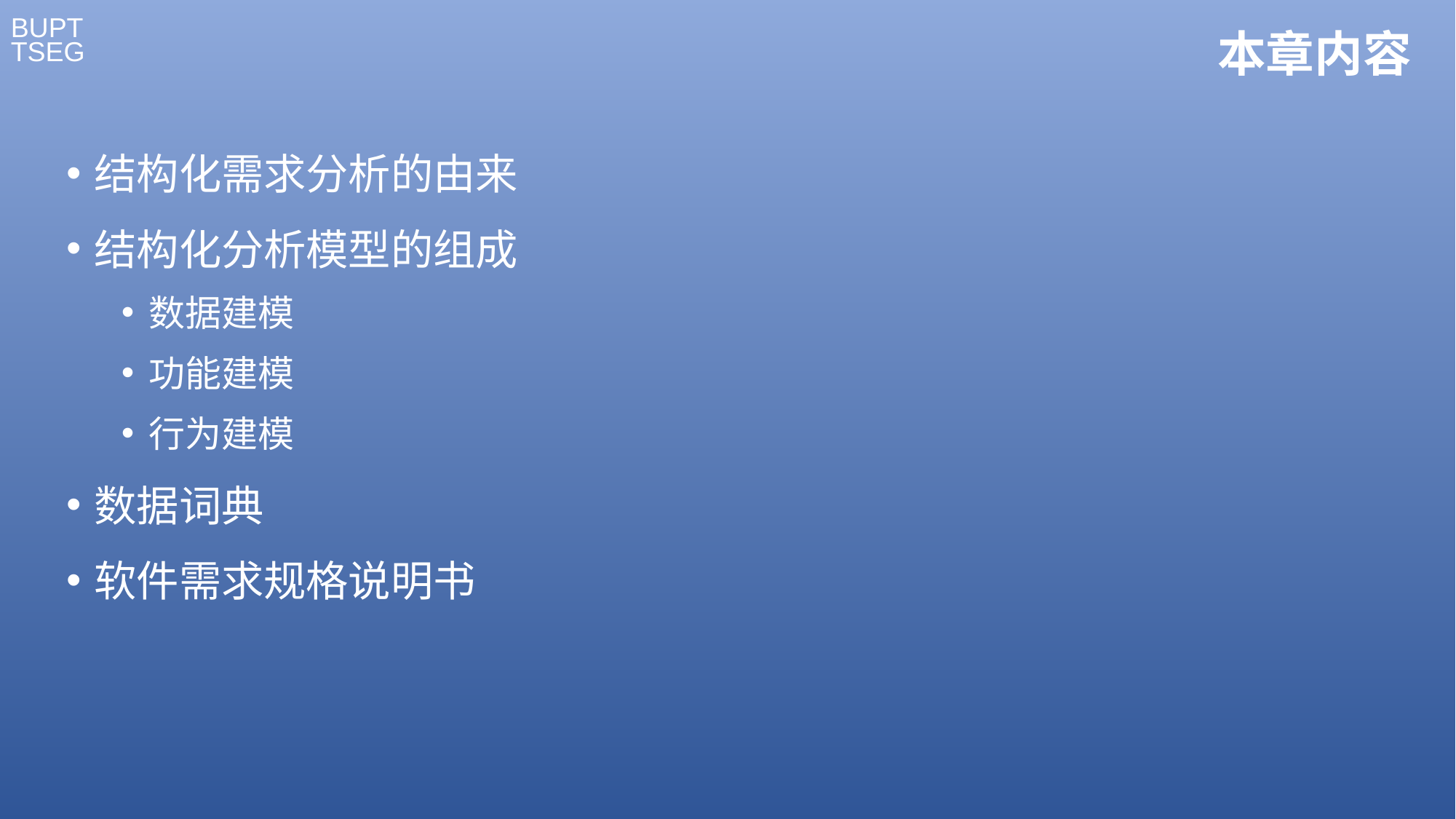

# 本章内容
结构化需求分析的由来
结构化分析模型的组成
数据建模
功能建模
行为建模
数据词典
软件需求规格说明书